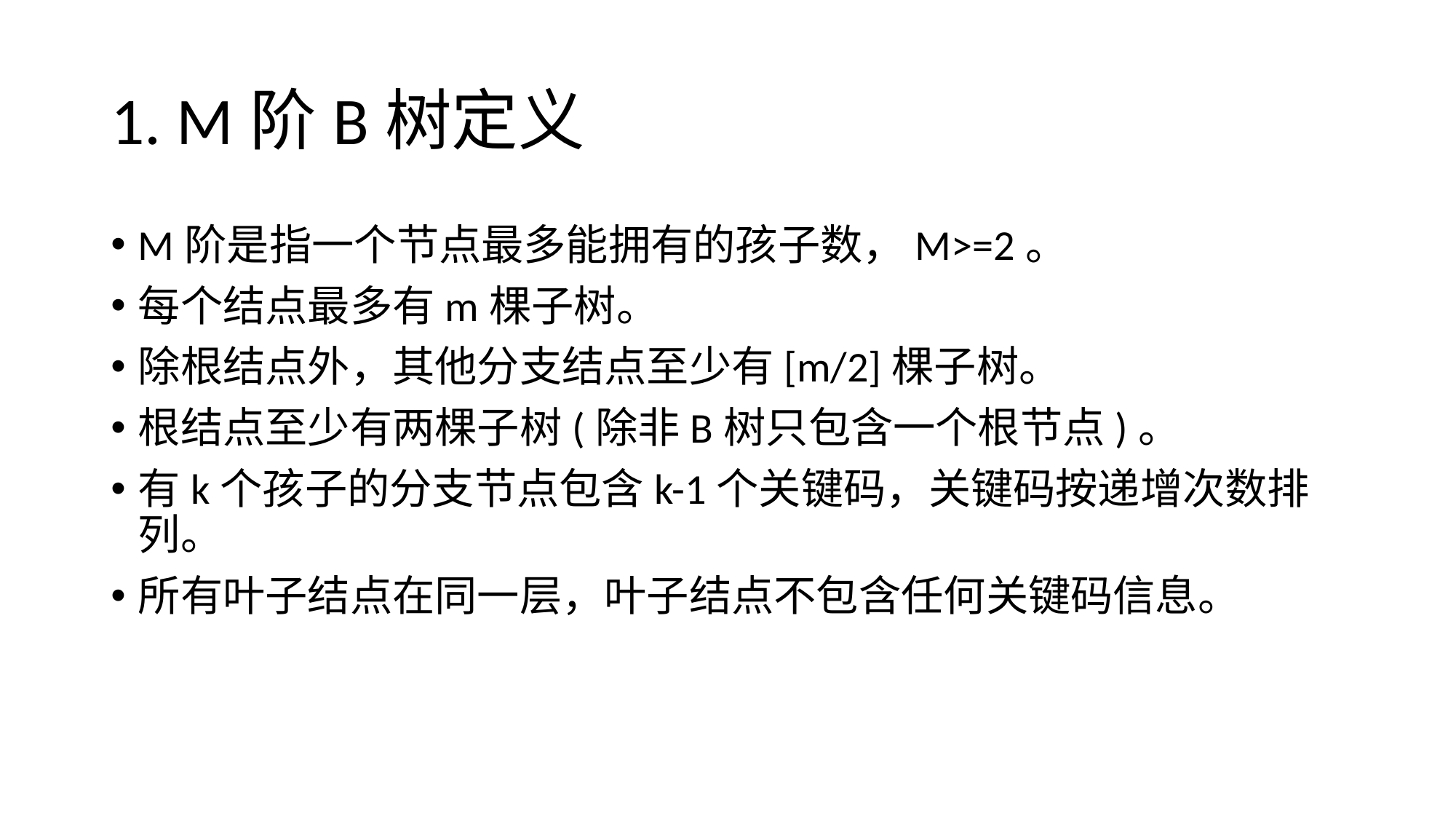

# 1. M阶B树定义
M阶是指一个节点最多能拥有的孩子数，M>=2。
每个结点最多有m棵子树。
除根结点外，其他分支结点至少有[m/2]棵子树。
根结点至少有两棵子树(除非B树只包含一个根节点)。
有k个孩子的分支节点包含k-1个关键码，关键码按递增次数排列。
所有叶子结点在同一层，叶子结点不包含任何关键码信息。